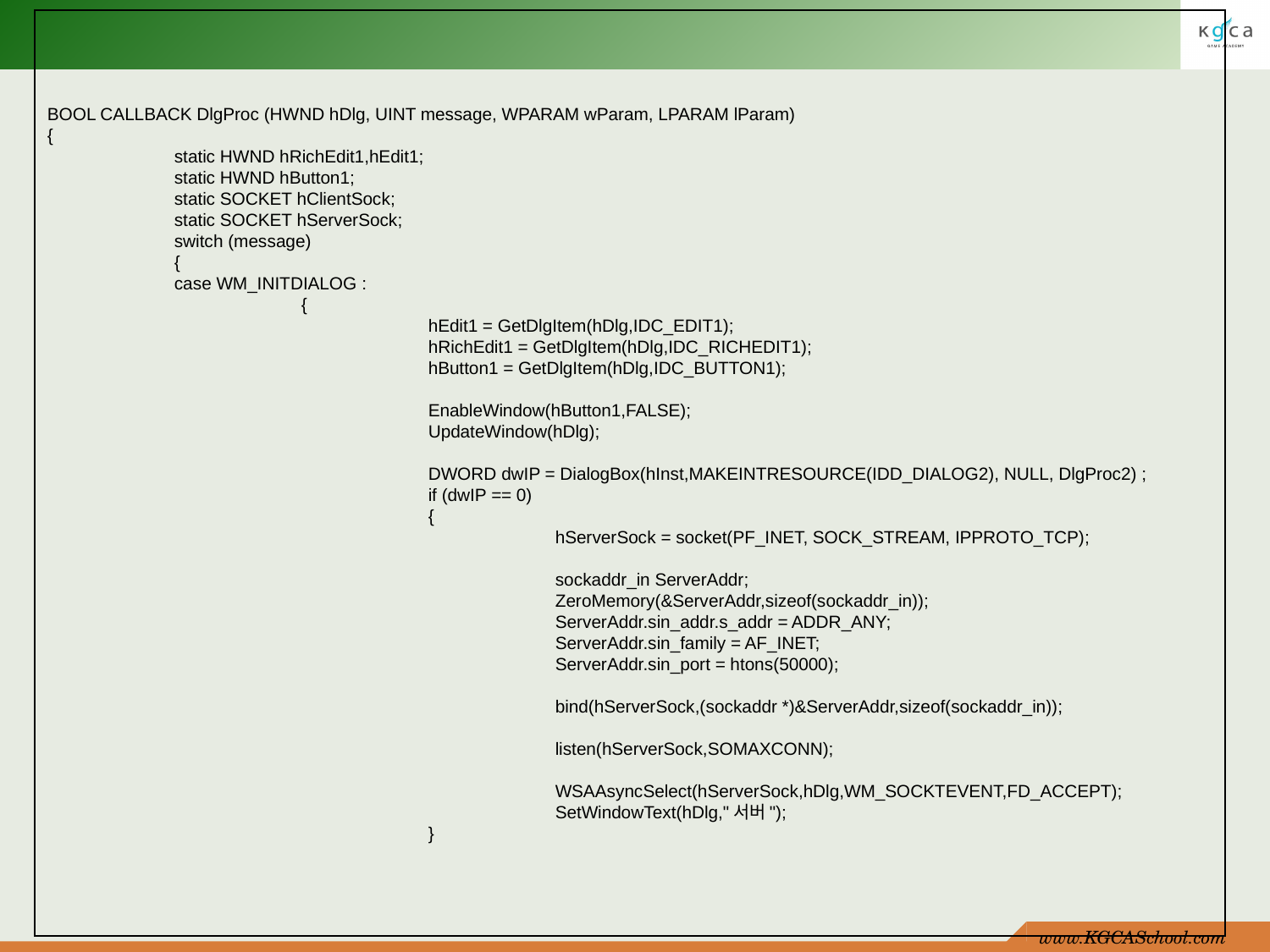

BOOL CALLBACK DlgProc (HWND hDlg, UINT message, WPARAM wParam, LPARAM lParam)
{
	static HWND hRichEdit1,hEdit1;
	static HWND hButton1;
	static SOCKET hClientSock;
	static SOCKET hServerSock;
	switch (message)
	{
	case WM_INITDIALOG :
		{
			hEdit1 = GetDlgItem(hDlg,IDC_EDIT1);
			hRichEdit1 = GetDlgItem(hDlg,IDC_RICHEDIT1);
			hButton1 = GetDlgItem(hDlg,IDC_BUTTON1);

			EnableWindow(hButton1,FALSE);
			UpdateWindow(hDlg);

			DWORD dwIP = DialogBox(hInst,MAKEINTRESOURCE(IDD_DIALOG2), NULL, DlgProc2) ;
			if (dwIP == 0)
			{
				hServerSock = socket(PF_INET, SOCK_STREAM, IPPROTO_TCP);

				sockaddr_in ServerAddr;
				ZeroMemory(&ServerAddr,sizeof(sockaddr_in));
				ServerAddr.sin_addr.s_addr = ADDR_ANY;
				ServerAddr.sin_family = AF_INET;
				ServerAddr.sin_port = htons(50000);

				bind(hServerSock,(sockaddr *)&ServerAddr,sizeof(sockaddr_in));

				listen(hServerSock,SOMAXCONN);

				WSAAsyncSelect(hServerSock,hDlg,WM_SOCKTEVENT,FD_ACCEPT);
				SetWindowText(hDlg,"서버");
			}